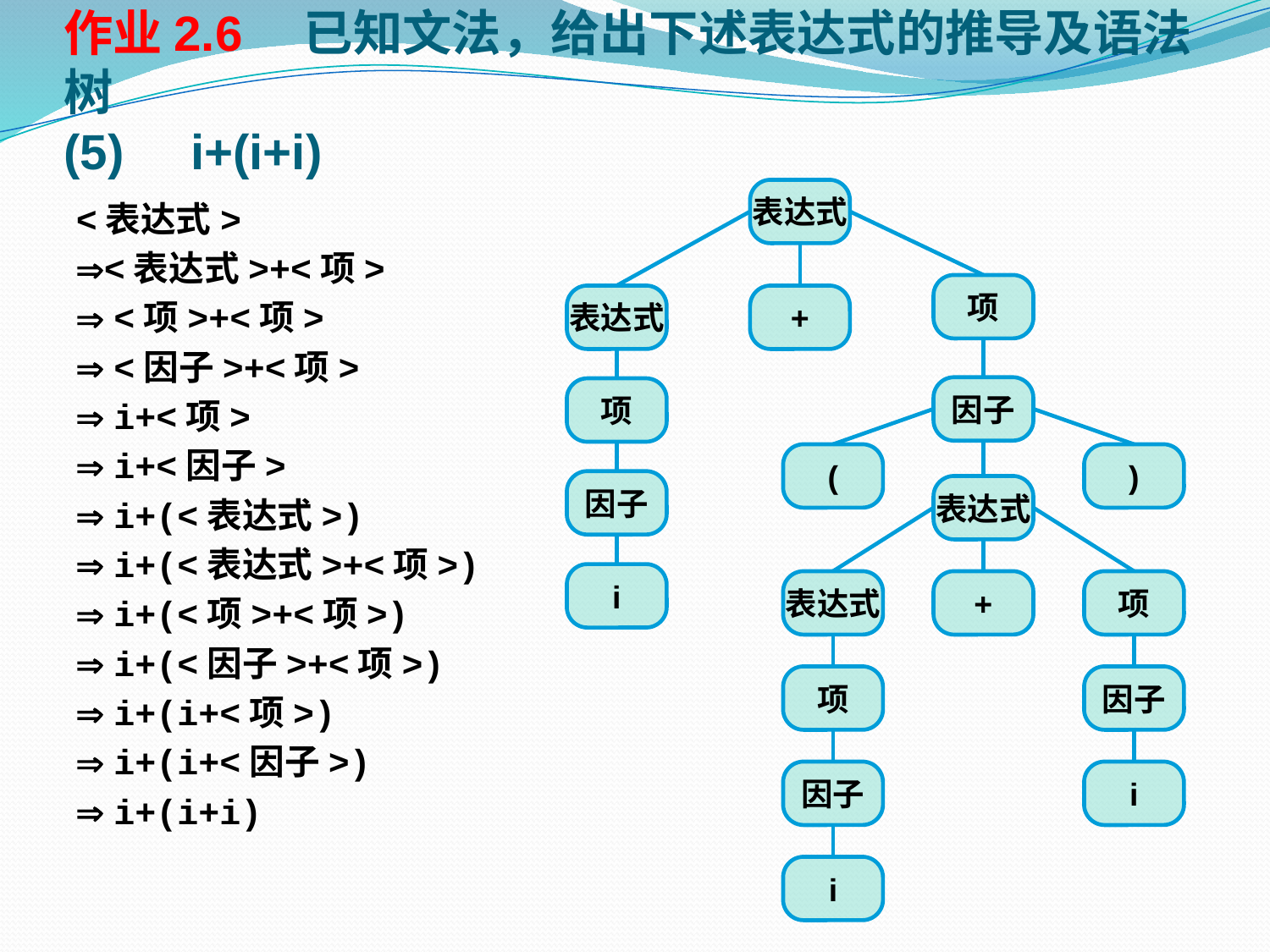

# 作业2.6　已知文法，给出下述表达式的推导及语法树 (5)	i+(i+i)
表达式
<表达式>
⇒<表达式>+<项>
⇒ <项>+<项>
⇒ <因子>+<项>
⇒ i+<项>
⇒ i+<因子>
⇒ i+(<表达式>)
⇒ i+(<表达式>+<项>)
⇒ i+(<项>+<项>)
⇒ i+(<因子>+<项>)
⇒ i+(i+<项>)
⇒ i+(i+<因子>)
⇒ i+(i+i)
项
表达式
+
因子
项
(
)
因子
表达式
i
表达式
+
项
项
因子
因子
i
i